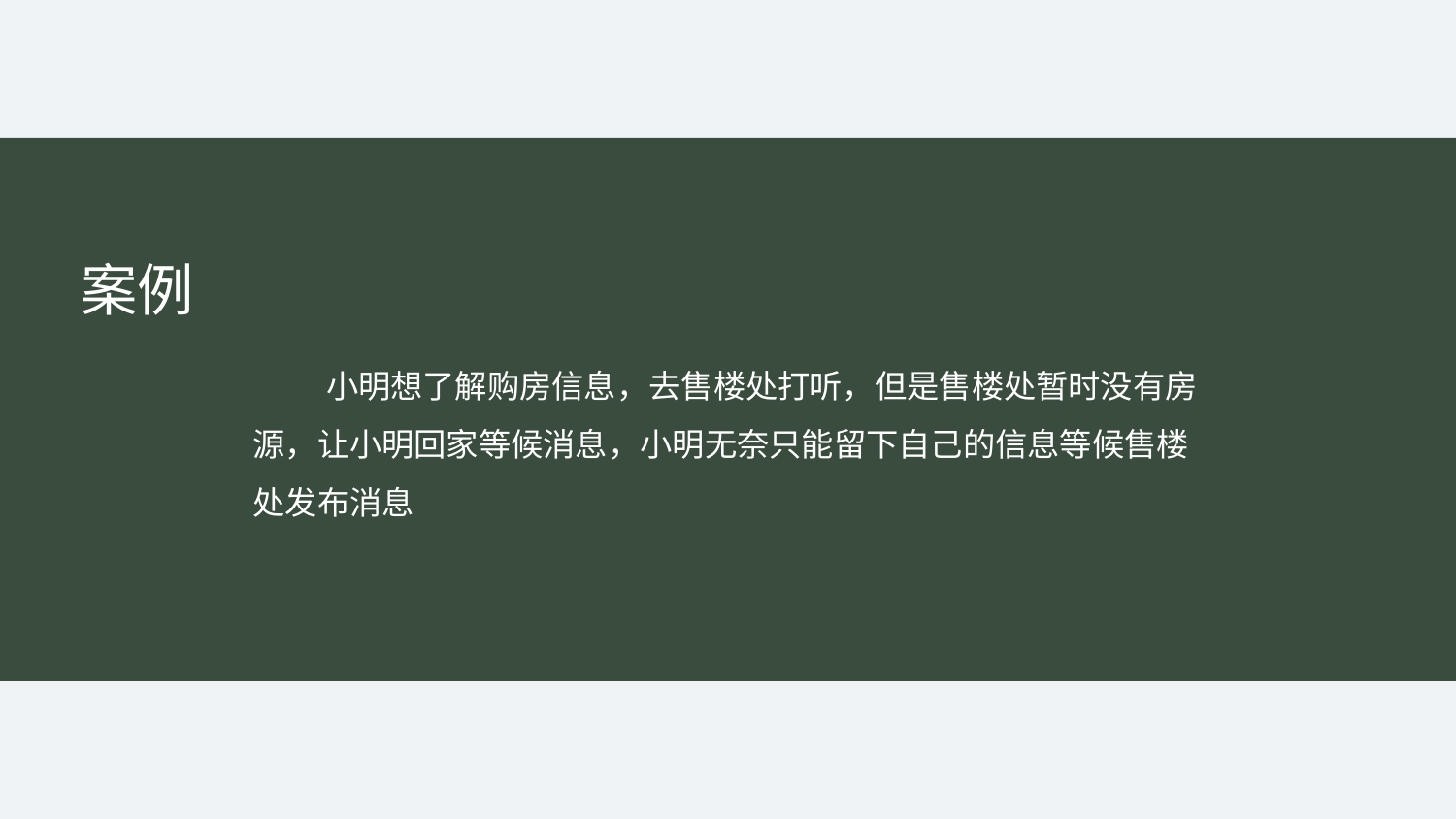

案例
         小明想了解购房信息，去售楼处打听，但是售楼处暂时没有房源，让小明回家等候消息，小明无奈只能留下自己的信息等候售楼处发布消息